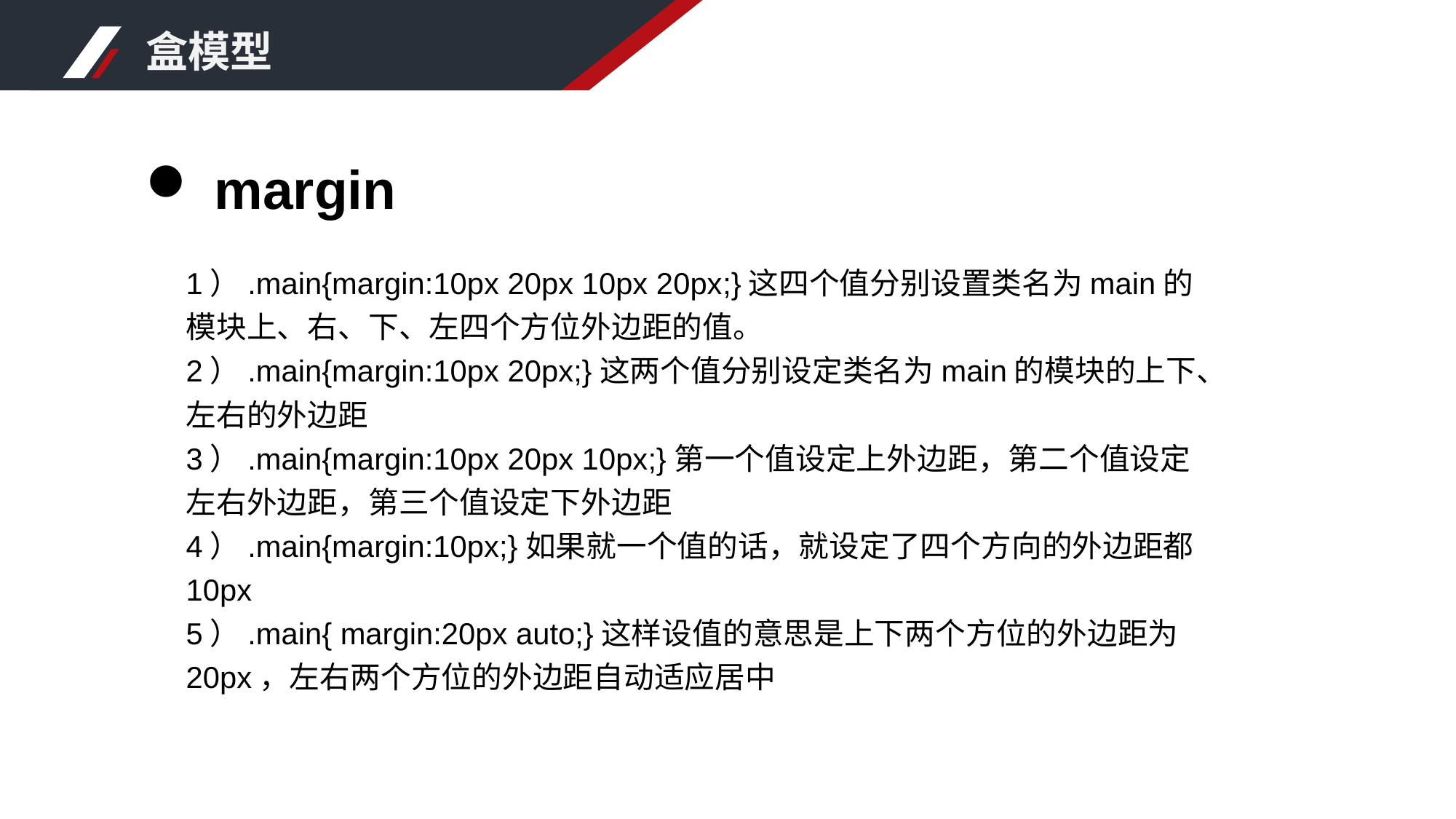

盒模型
# margin
1）.main{margin:10px 20px 10px 20px;}这四个值分别设置类名为main的模块上、右、下、左四个方位外边距的值。
2）.main{margin:10px 20px;}这两个值分别设定类名为main的模块的上下、左右的外边距
3）.main{margin:10px 20px 10px;}第一个值设定上外边距，第二个值设定左右外边距，第三个值设定下外边距
4）.main{margin:10px;}如果就一个值的话，就设定了四个方向的外边距都10px
5）.main{ margin:20px auto;}这样设值的意思是上下两个方位的外边距为20px，左右两个方位的外边距自动适应居中